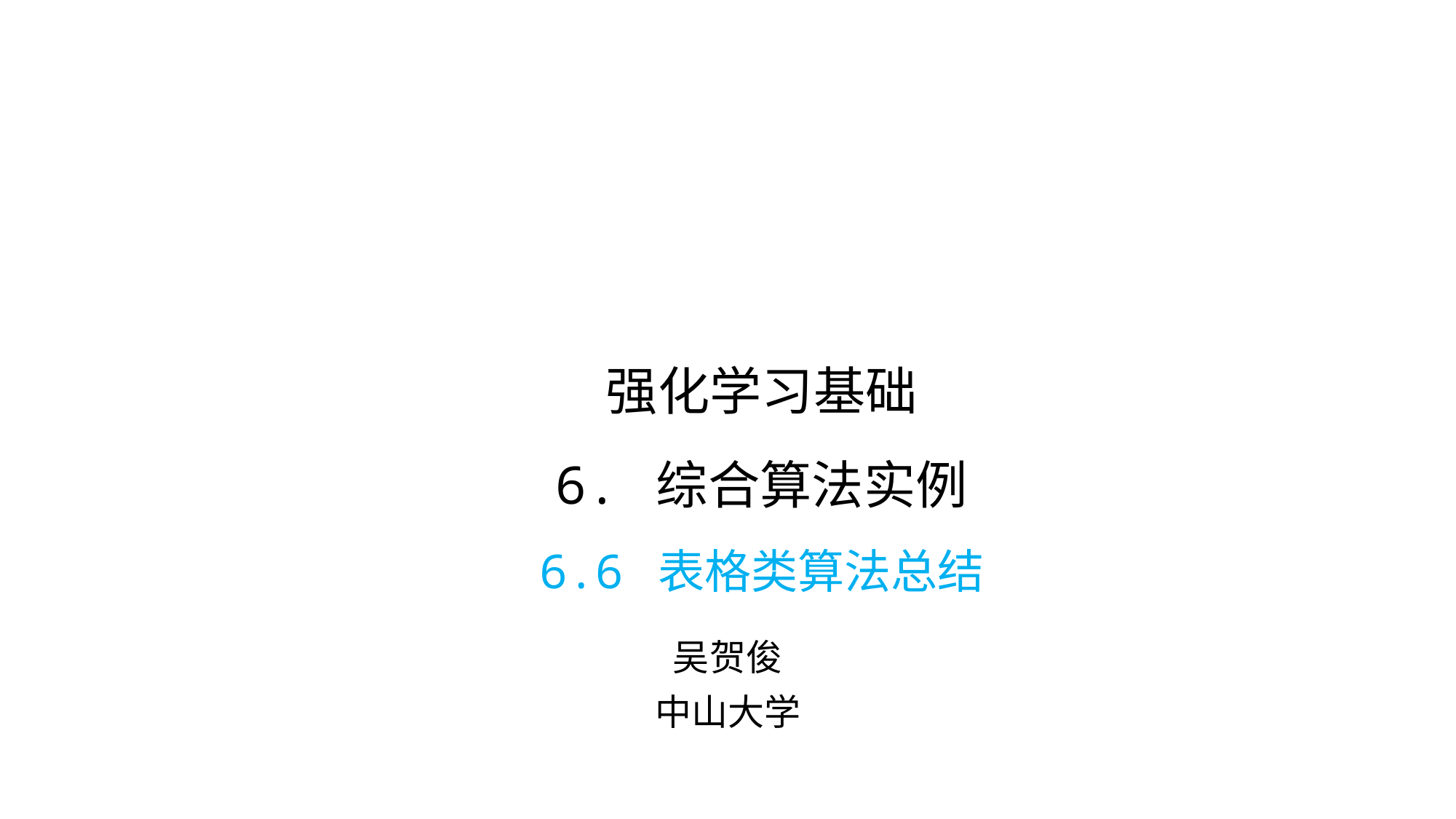

# 强化学习基础 6. 综合算法实例 6.6 表格类算法总结
吴贺俊
中山大学